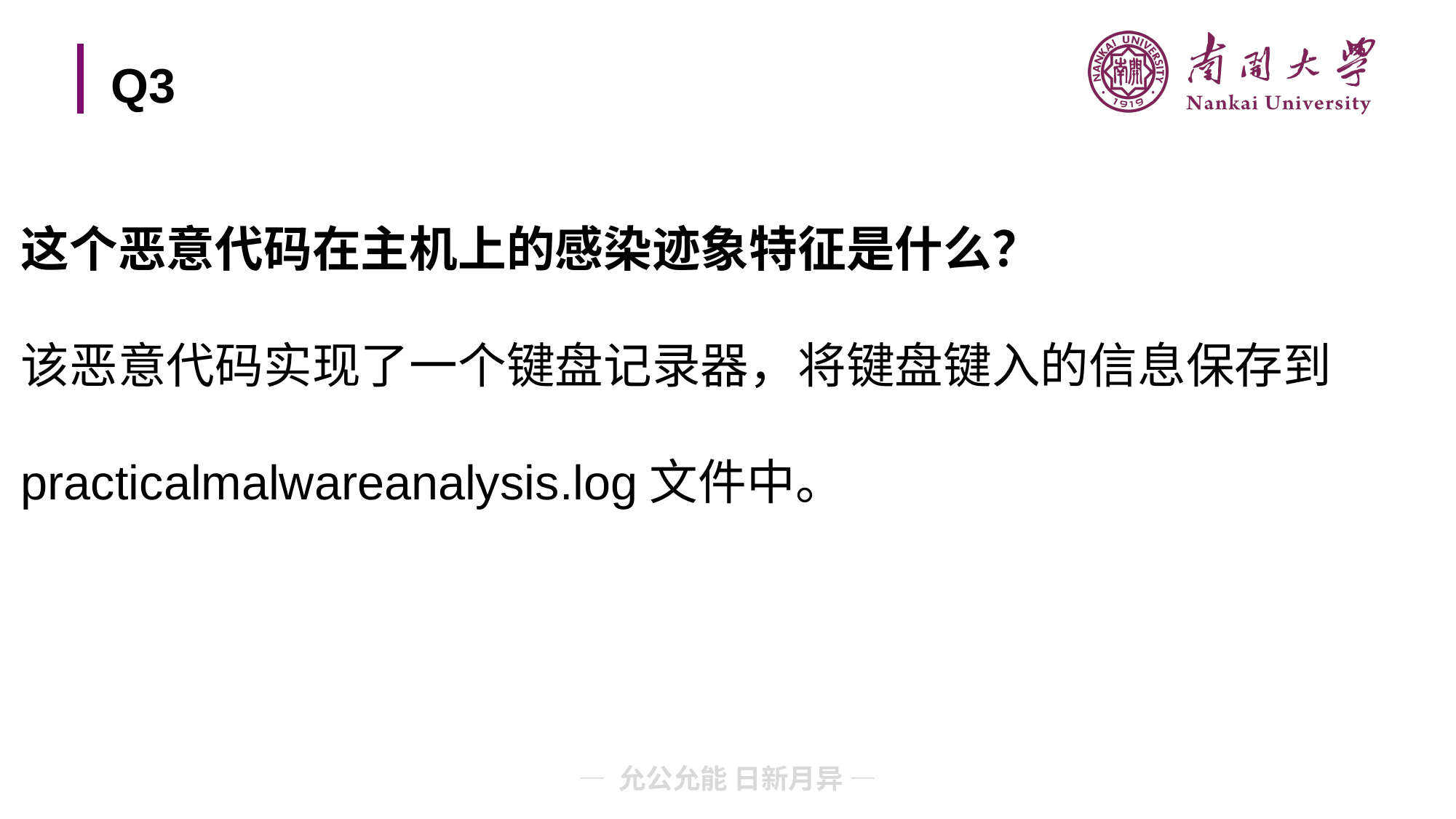

# Q3
这个恶意代码在主机上的感染迹象特征是什么？
该恶意代码实现了一个键盘记录器，将键盘键入的信息保存到practicalmalwareanalysis.log文件中。